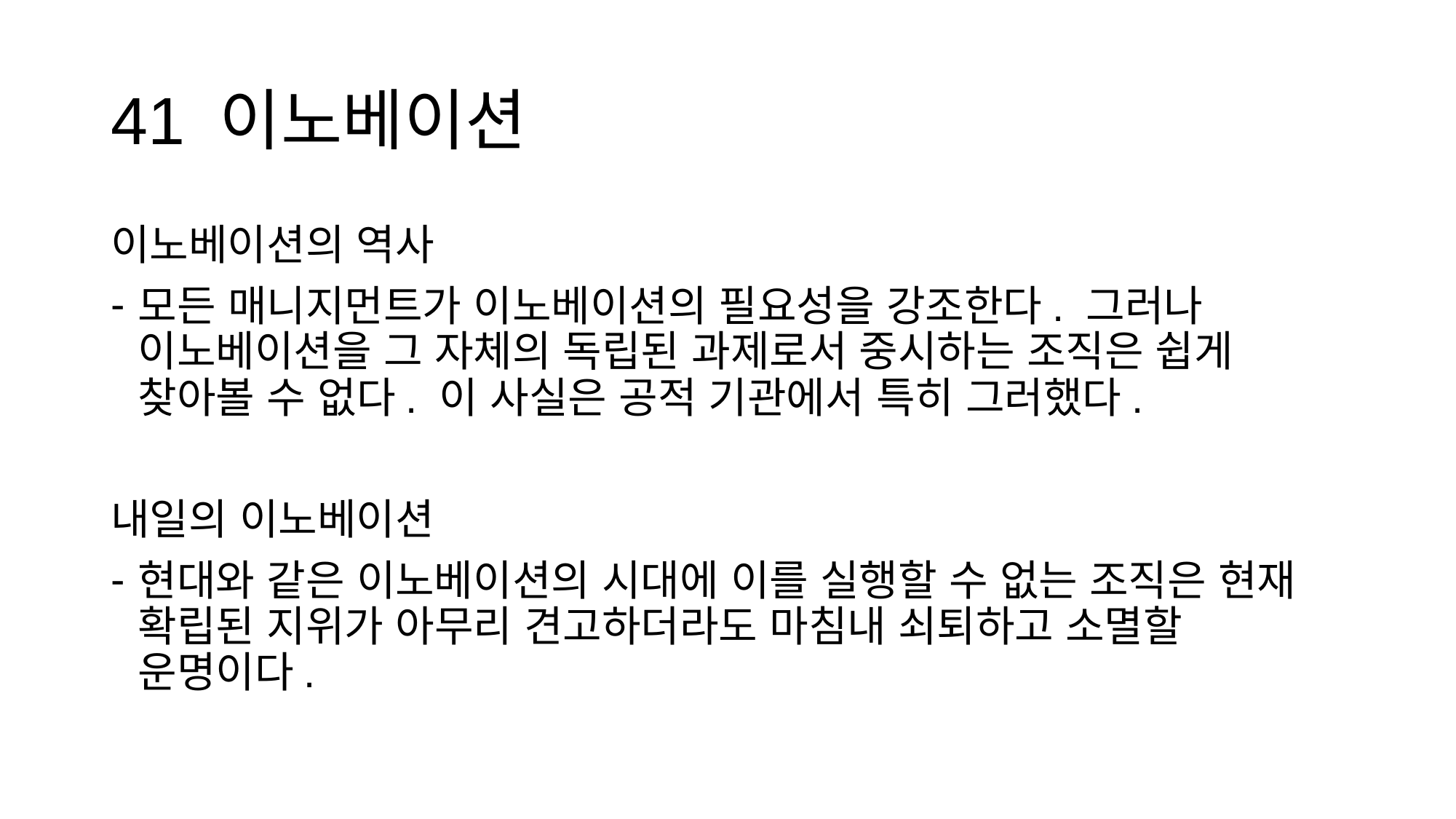

# 41 이노베이션
이노베이션의 역사
모든 매니지먼트가 이노베이션의 필요성을 강조한다. 그러나 이노베이션을 그 자체의 독립된 과제로서 중시하는 조직은 쉽게 찾아볼 수 없다. 이 사실은 공적 기관에서 특히 그러했다.

내일의 이노베이션
현대와 같은 이노베이션의 시대에 이를 실행할 수 없는 조직은 현재 확립된 지위가 아무리 견고하더라도 마침내 쇠퇴하고 소멸할 운명이다.